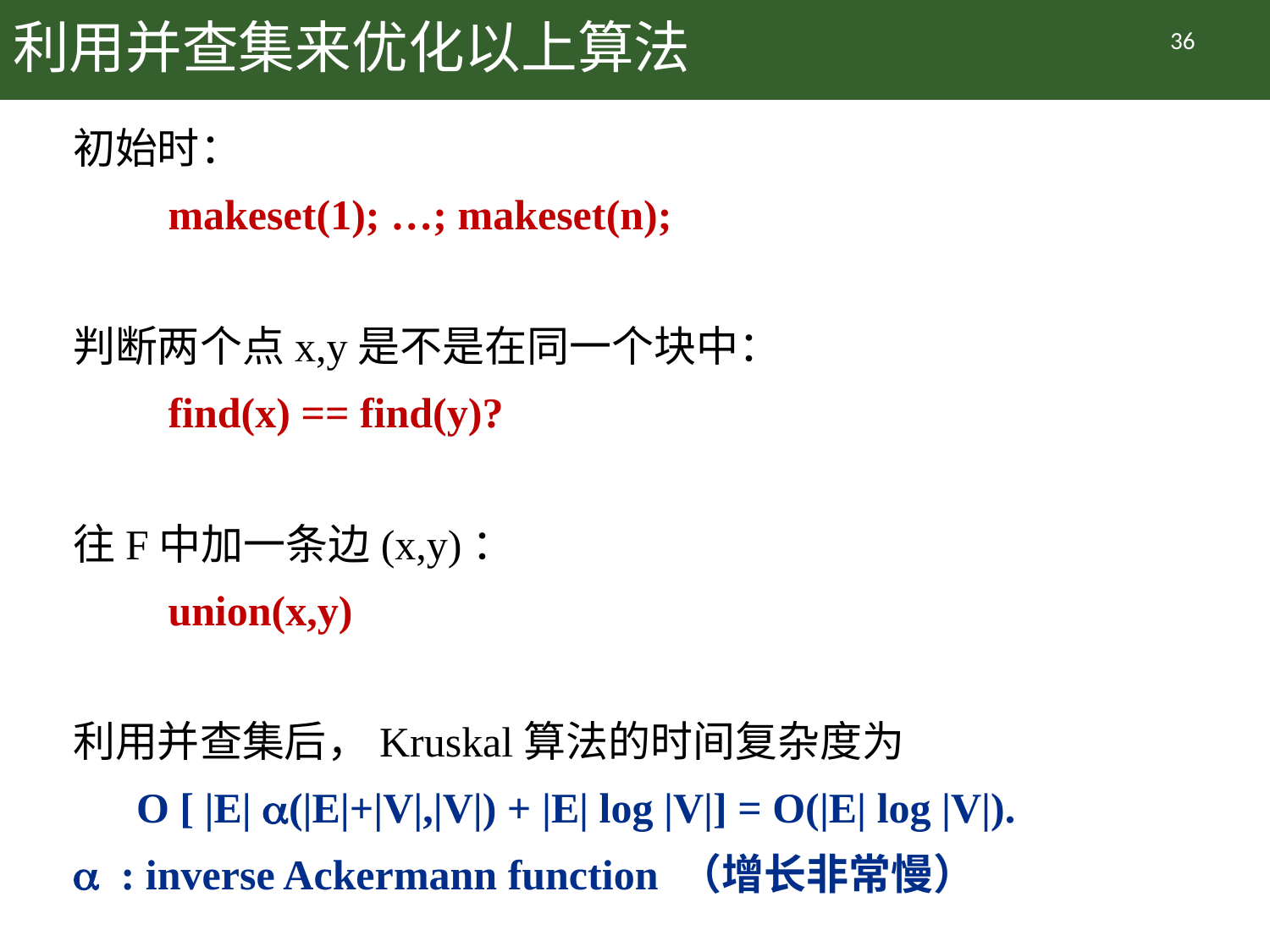

# 利用并查集来优化以上算法
36
初始时：
         makeset(1); …; makeset(n);

判断两个点x,y是不是在同一个块中：
         find(x) == find(y)?

往F中加一条边(x,y)：
         union(x,y)

利用并查集后，Kruskal算法的时间复杂度为
      O [ |E| α(|E|+|V|,|V|) + |E| log |V|] = O(|E| log |V|).
α : inverse Ackermann function （增长非常慢）